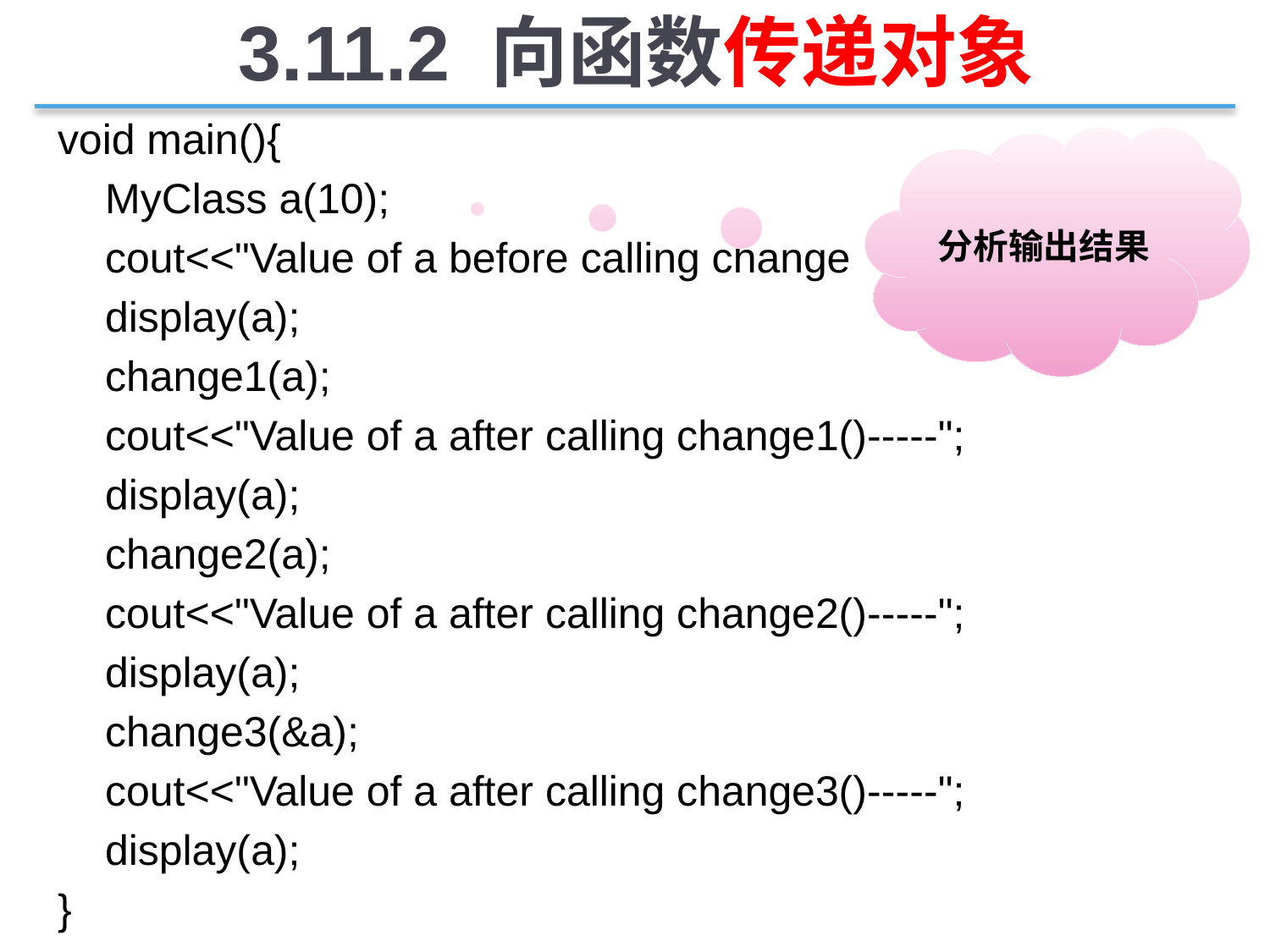

3.11.2 向函数传递对象
void main(){
    MyClass a(10);
    cout<<"Value of a before calling change  -----";
    display(a);
    change1(a);
    cout<<"Value of a after calling change1()-----";
    display(a);
    change2(a);
    cout<<"Value of a after calling change2()-----";
    display(a);
    change3(&a);
    cout<<"Value of a after calling change3()-----";
    display(a);
}
分析输出结果